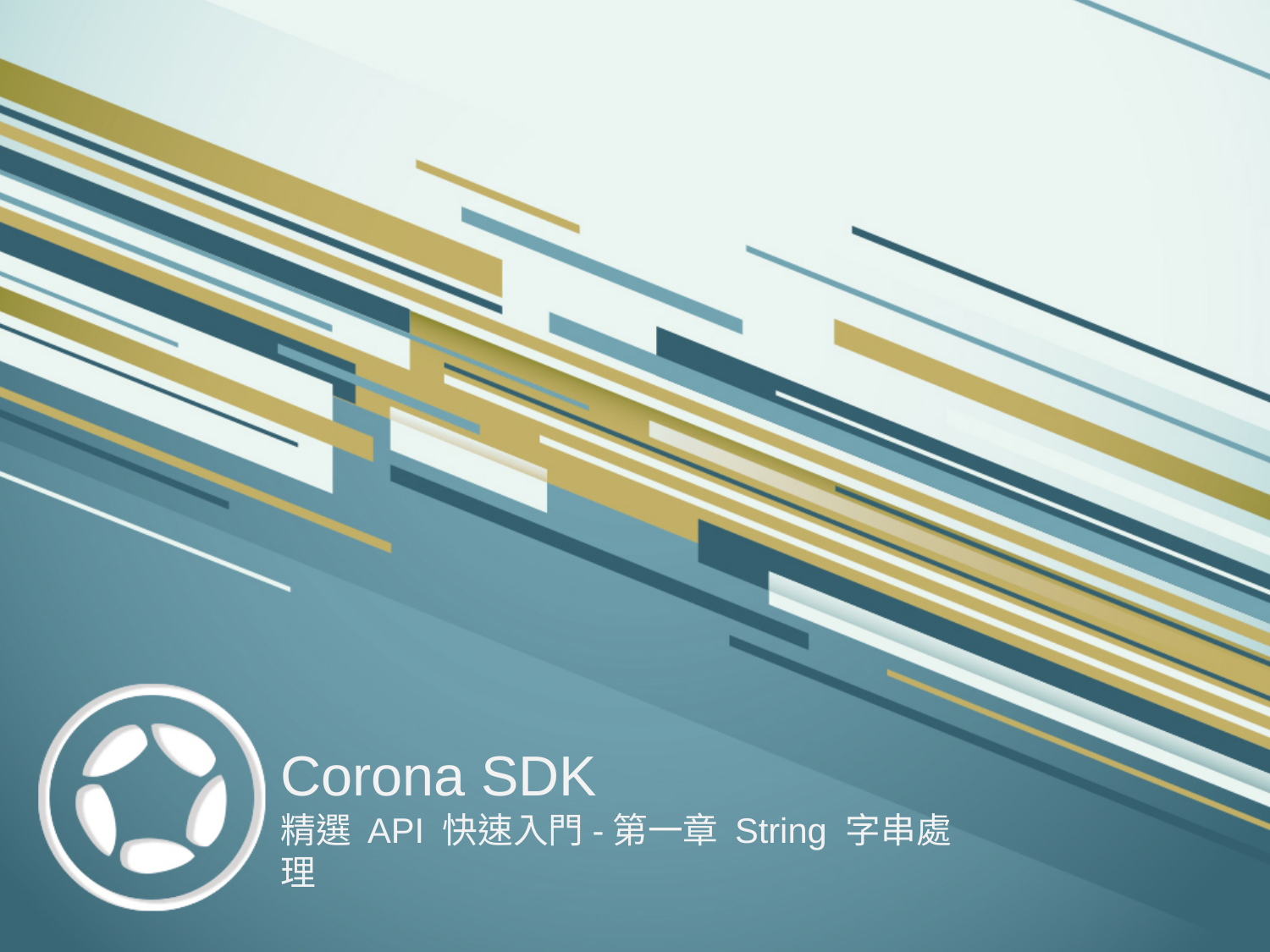

# Corona SDK 精選 API 快速入門-第一章 String 字串處理